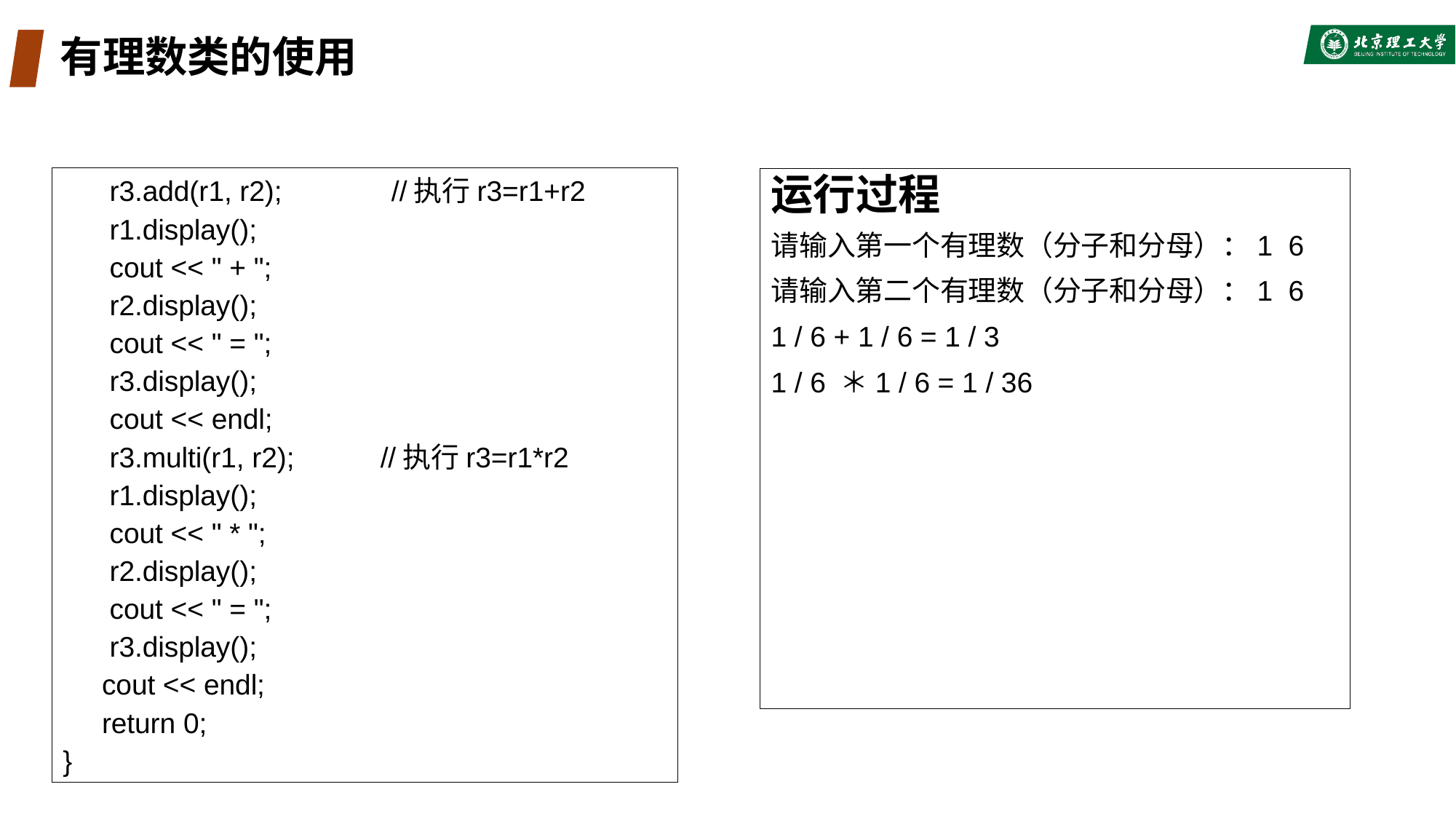

# 有理数类的使用
      r3.add(r1, r2);              //执行r3=r1+r2
      r1.display();
      cout << " + ";
      r2.display();
      cout << " = ";
      r3.display();
      cout << endl;
      r3.multi(r1, r2);           //执行r3=r1*r2
      r1.display();
      cout << " * ";
      r2.display();
      cout << " = ";
      r3.display();
     cout << endl;
     return 0;
}
运行过程
请输入第一个有理数（分子和分母）：1  6
请输入第二个有理数（分子和分母）：1  6
1 / 6 + 1 / 6 = 1 / 3
1 / 6 ＊1 / 6 = 1 / 36